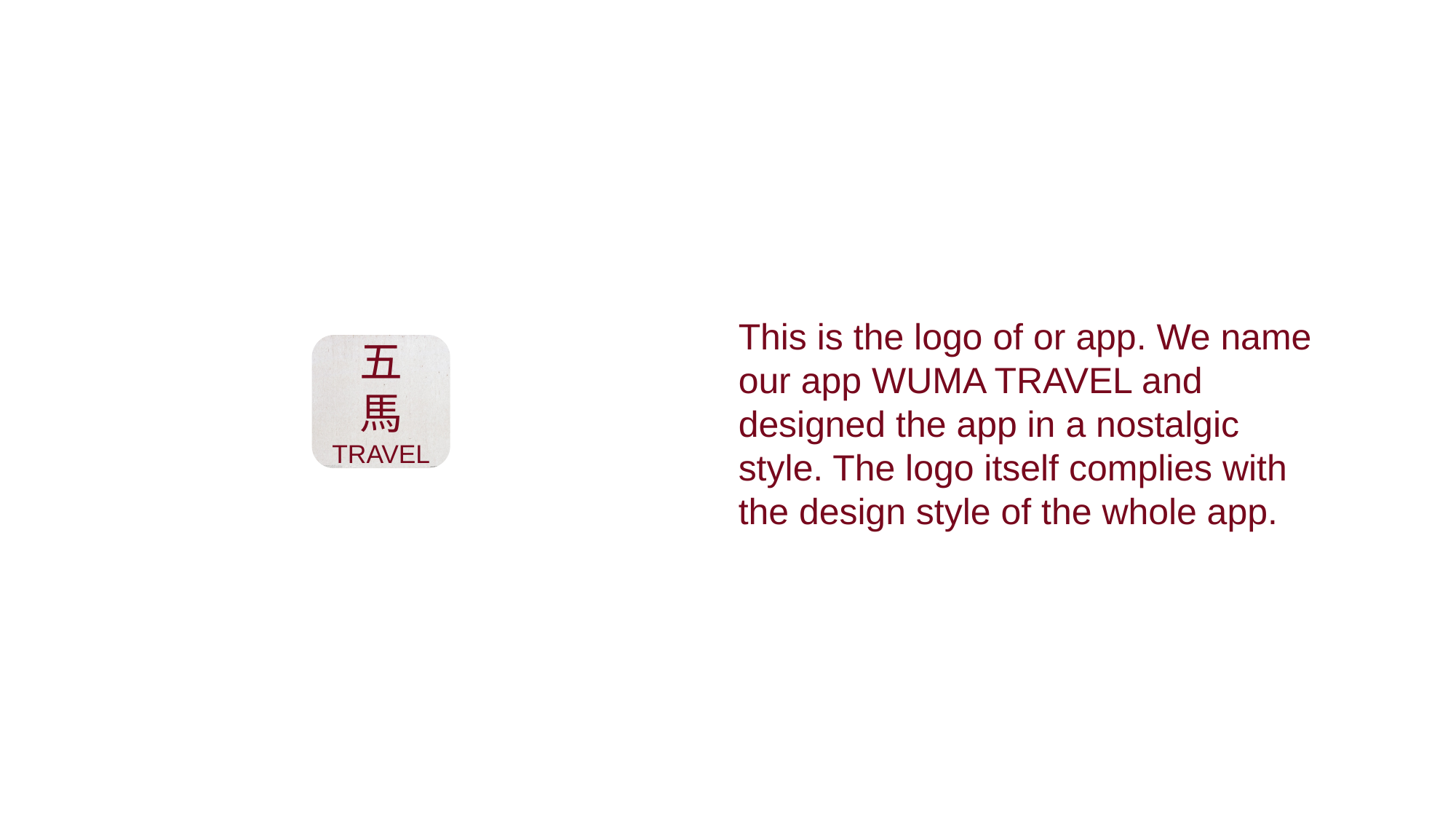

This is the logo of or app. We name our app WUMA TRAVEL and designed the app in a nostalgic style. The logo itself complies with the design style of the whole app.
五
馬
TRAVEL